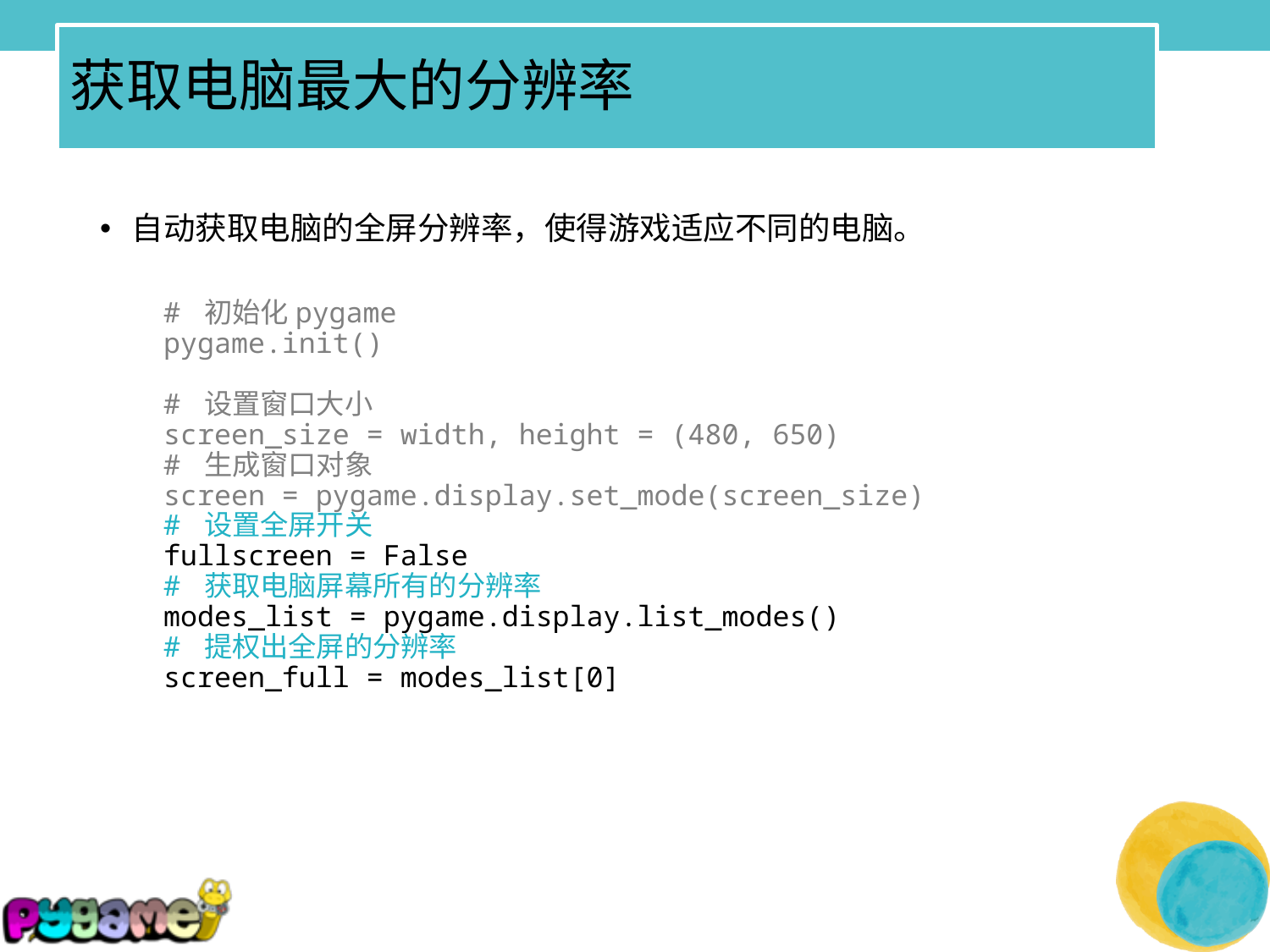

# 获取电脑最大的分辨率
自动获取电脑的全屏分辨率，使得游戏适应不同的电脑。

# 初始化pygame pygame.init() # 设置窗口大小 screen_size = width, height = (480, 650) # 生成窗口对象 screen = pygame.display.set_mode(screen_size) # 设置全屏开关 fullscreen = False # 获取电脑屏幕所有的分辨率 modes_list = pygame.display.list_modes() # 提权出全屏的分辨率 screen_full = modes_list[0]